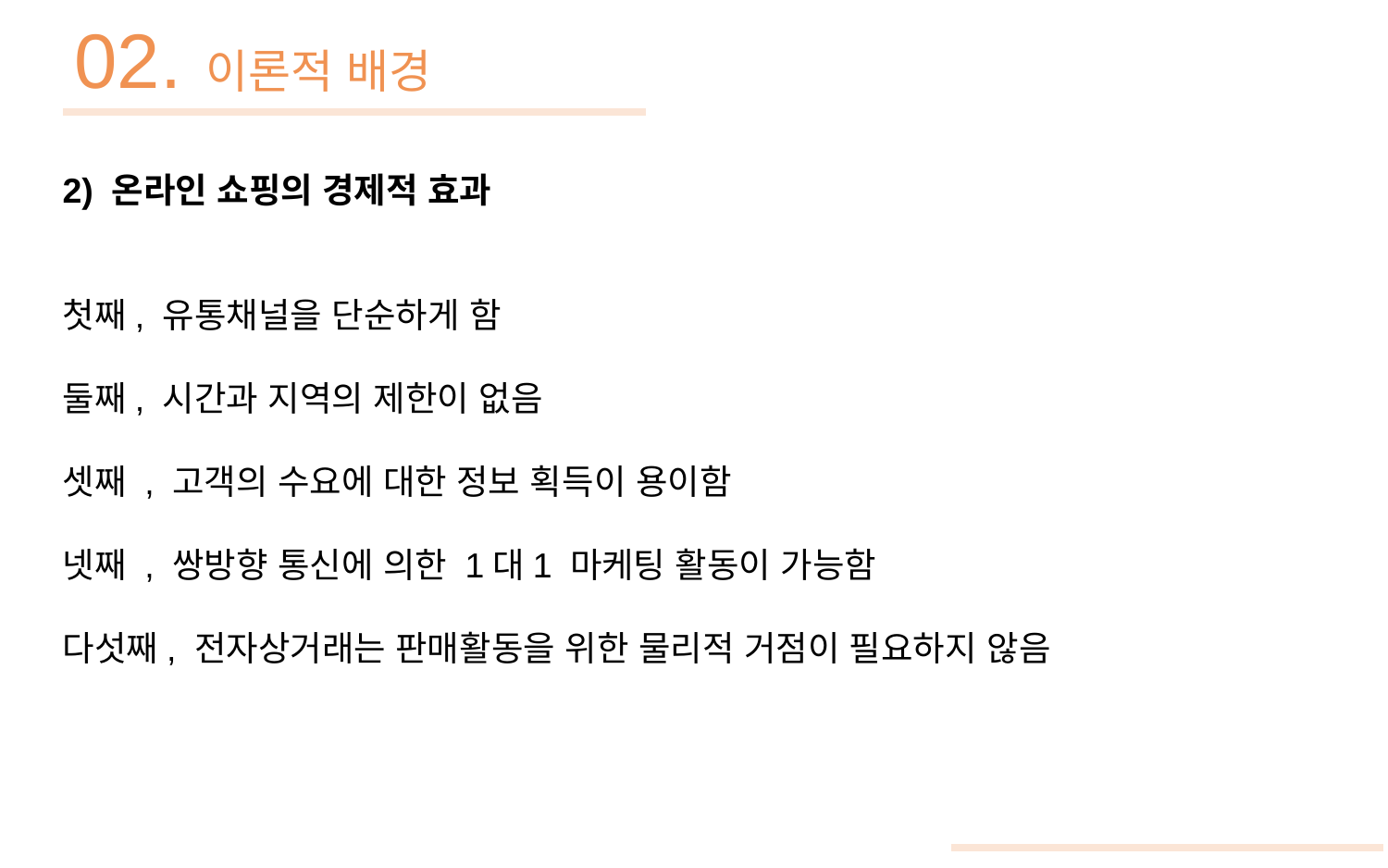

02. 이론적 배경
2) 온라인 쇼핑의 경제적 효과

첫째, 유통채널을 단순하게 함

둘째, 시간과 지역의 제한이 없음

셋째 , 고객의 수요에 대한 정보 획득이 용이함

넷째 , 쌍방향 통신에 의한 1대1 마케팅 활동이 가능함

다섯째, 전자상거래는 판매활동을 위한 물리적 거점이 필요하지 않음